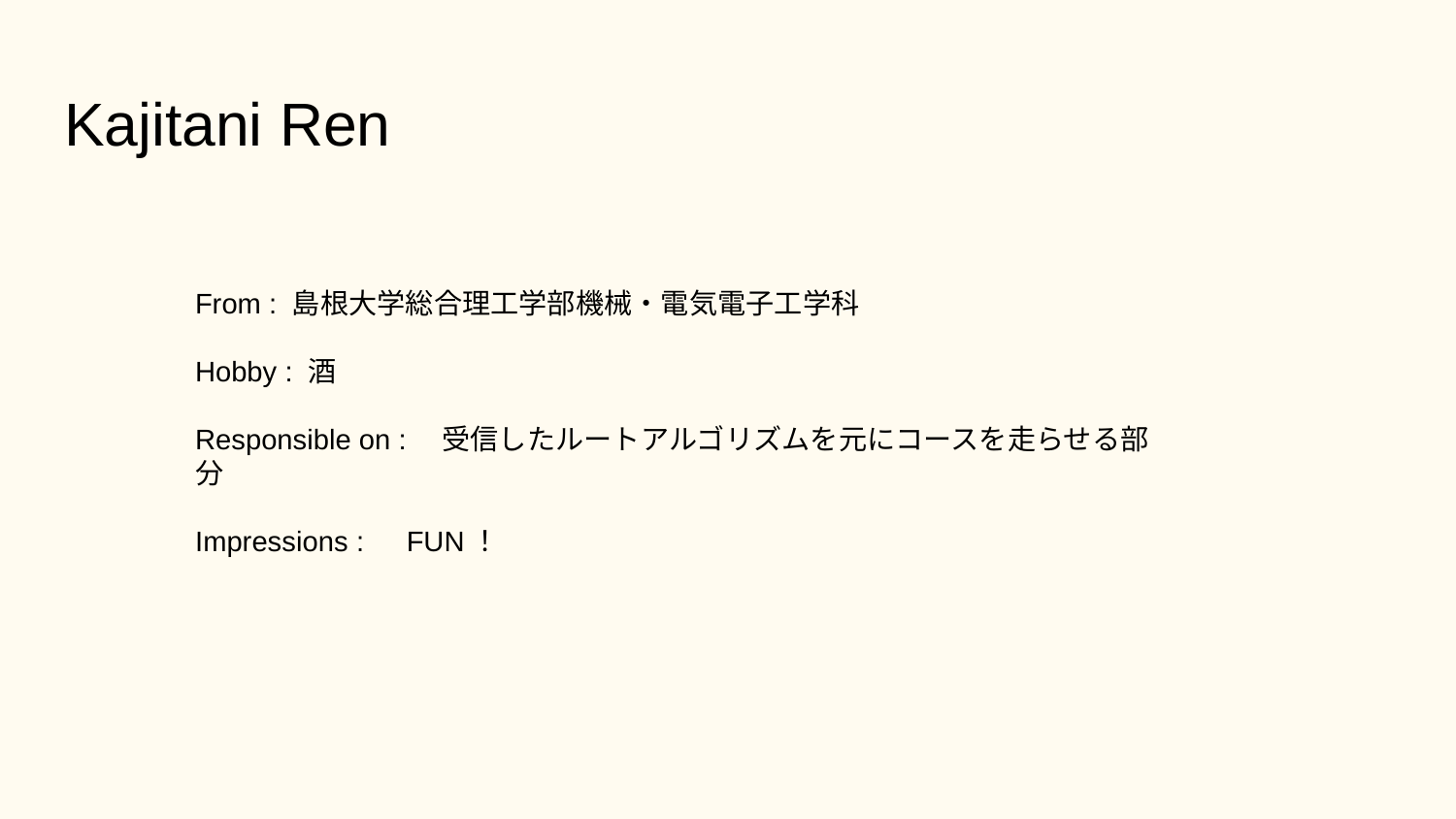

# Kajitani Ren

From : 島根大学総合理工学部機械・電気電子工学科

Hobby : 酒

Responsible on :　受信したルートアルゴリズムを元にコースを走らせる部分

Impressions :　FUN！